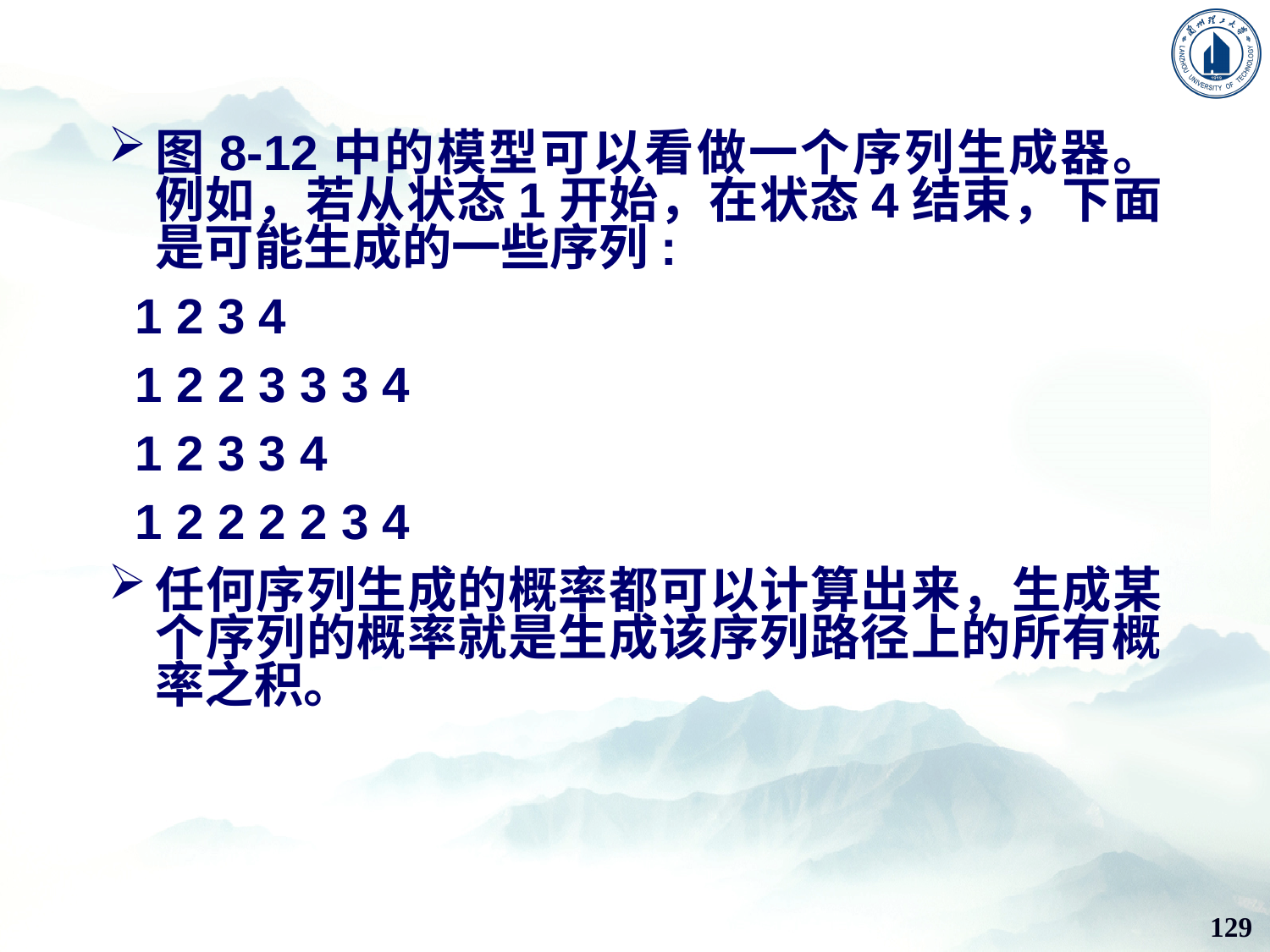

图8-12中的模型可以看做一个序列生成器。例如，若从状态1开始，在状态4结束，下面是可能生成的一些序列:
  1 2 3 4
  1 2 2 3 3 3 4
  1 2 3 3 4
  1 2 2 2 2 3 4
任何序列生成的概率都可以计算出来，生成某个序列的概率就是生成该序列路径上的所有概率之积。
129